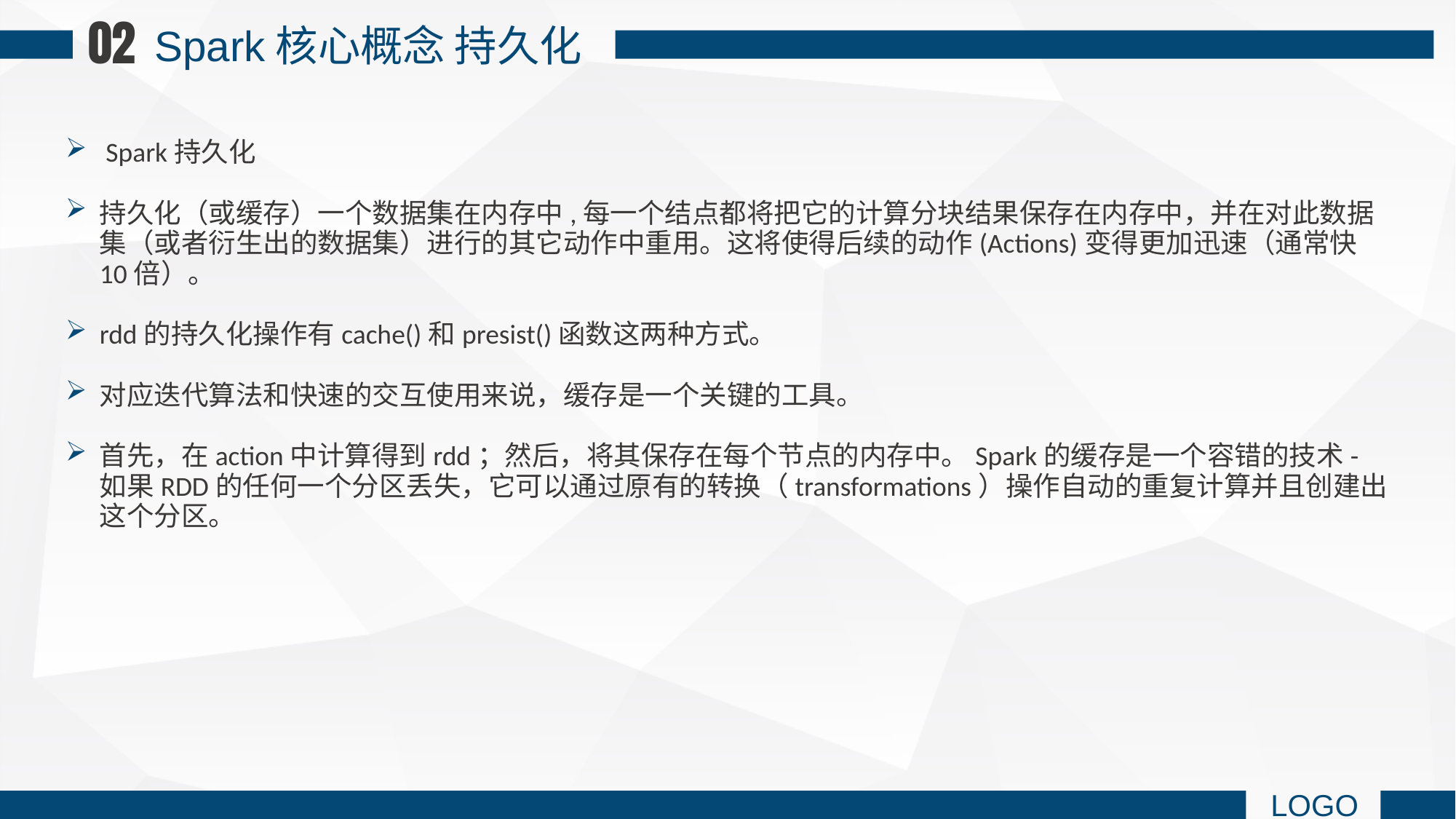

02
Spark核心概念 持久化

 Spark持久化

持久化（或缓存）一个数据集在内存中,每一个结点都将把它的计算分块结果保存在内存中，并在对此数据集（或者衍生出的数据集）进行的其它动作中重用。这将使得后续的动作(Actions)变得更加迅速（通常快10倍）。

rdd的持久化操作有cache()和presist()函数这两种方式。

对应迭代算法和快速的交互使用来说，缓存是一个关键的工具。

首先，在action中计算得到rdd；然后，将其保存在每个节点的内存中。Spark的缓存是一个容错的技术-如果RDD的任何一个分区丢失，它可以通过原有的转换（transformations）操作自动的重复计算并且创建出这个分区。

LOGO